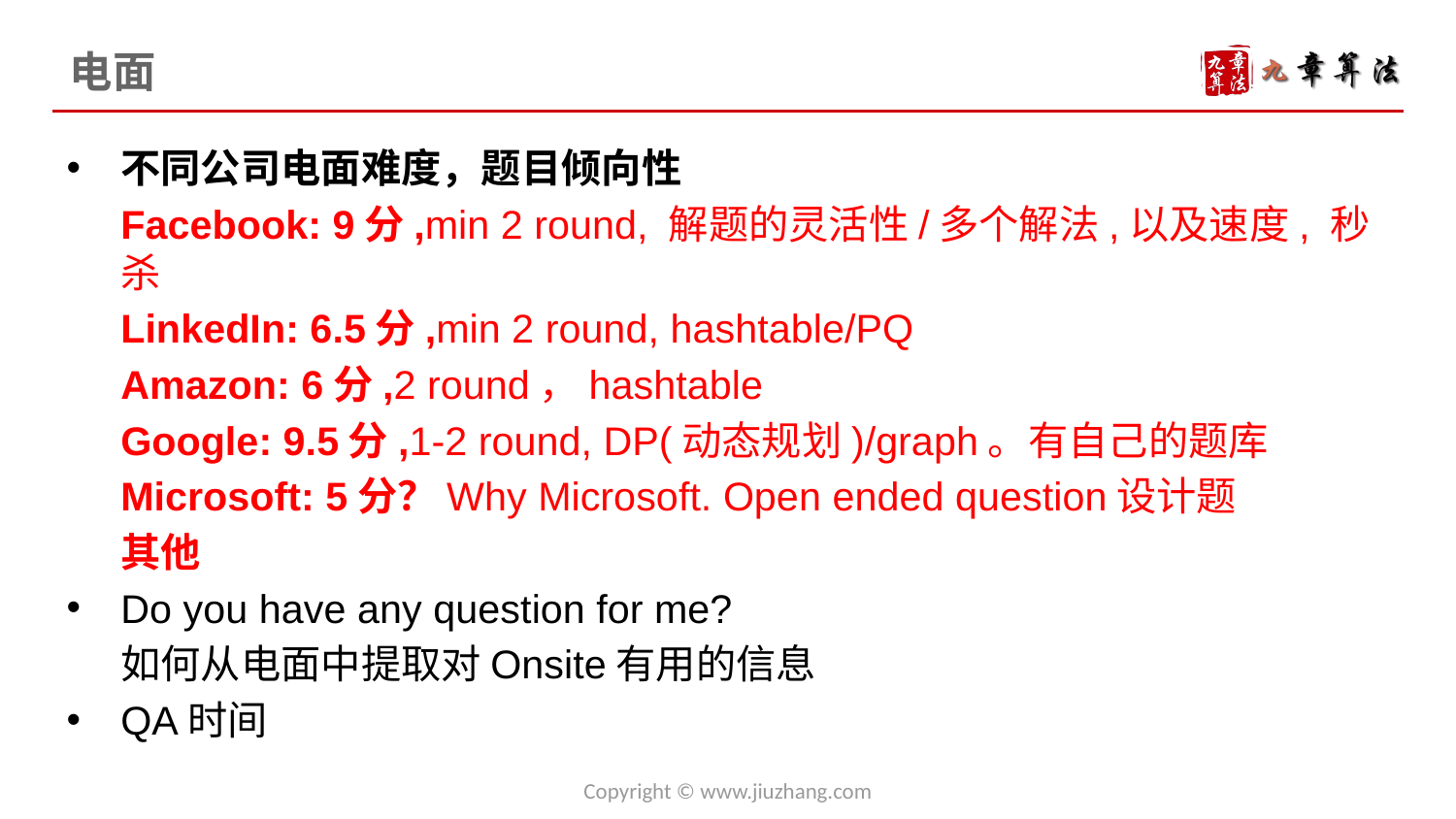

# 电面
不同公司电面难度，题目倾向性
	Facebook: 9分,min 2 round, 解题的灵活性/多个解法,以及速度, 秒杀
	LinkedIn: 6.5分,min 2 round, hashtable/PQ
	Amazon: 6分,2 round，hashtable
	Google: 9.5分,1-2 round, DP(动态规划)/graph。有自己的题库
	Microsoft: 5分？Why Microsoft. Open ended question设计题
	其他
Do you have any question for me?
	如何从电面中提取对Onsite有用的信息
QA时间